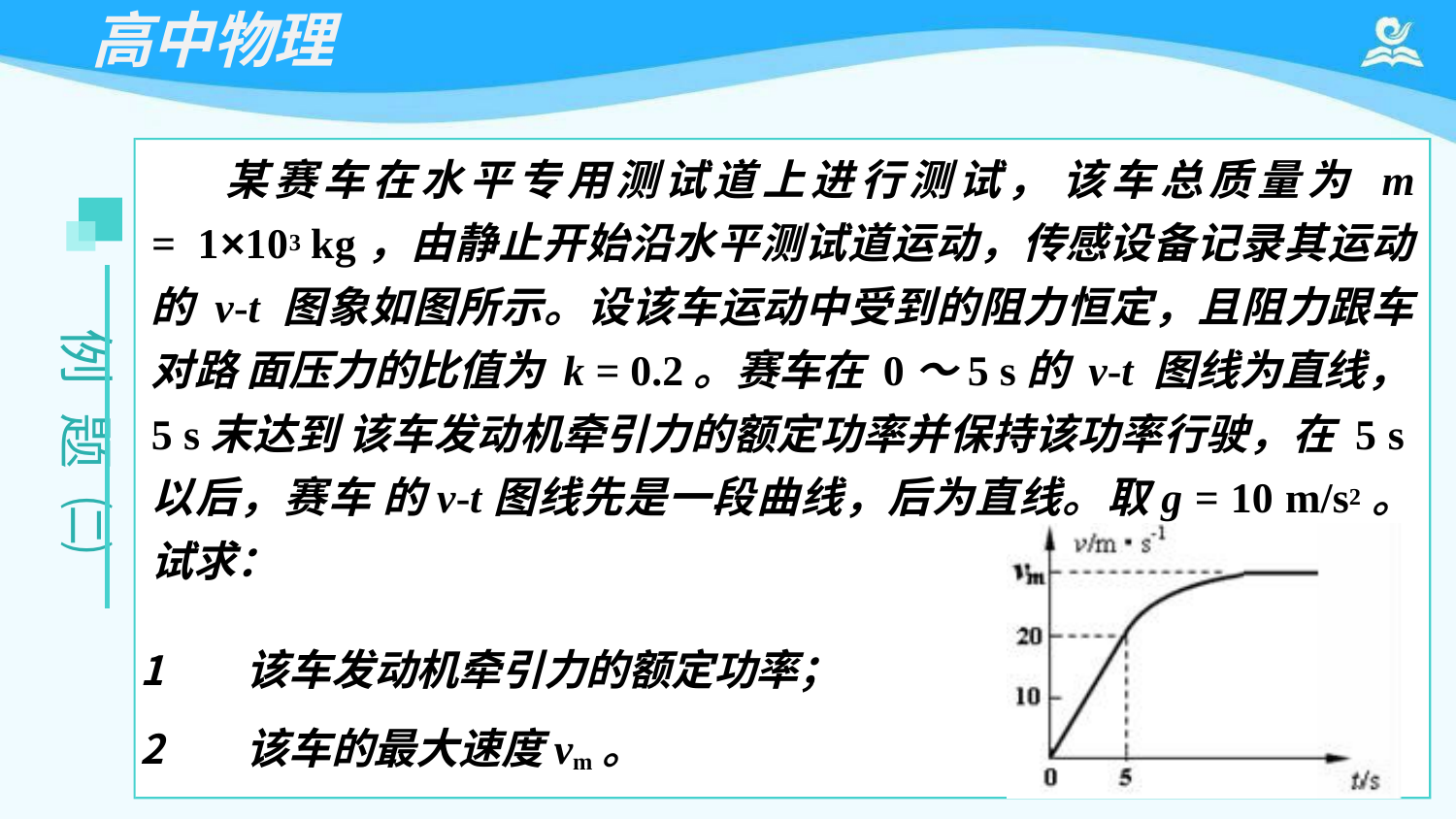

# 高中物理
某赛车在水平专用测试道上进行测试， 该车总质量为 m =  1×103 kg，由静止开始沿水平测试道运动，传感设备记录其运动的 v-t 图象如图所示。设该车运动中受到的阻力恒定，且阻力跟车对路 面压力的比值为 k = 0.2。赛车在 0～5 s的 v-t 图线为直线，5 s末达到 该车发动机牵引力的额定功率并保持该功率行驶，在 5 s以后，赛车 的v-t图线先是一段曲线，后为直线。取g = 10 m/s2。试求：

该车发动机牵引力的额定功率；
该车的最大速度vm。

例
题
㈡